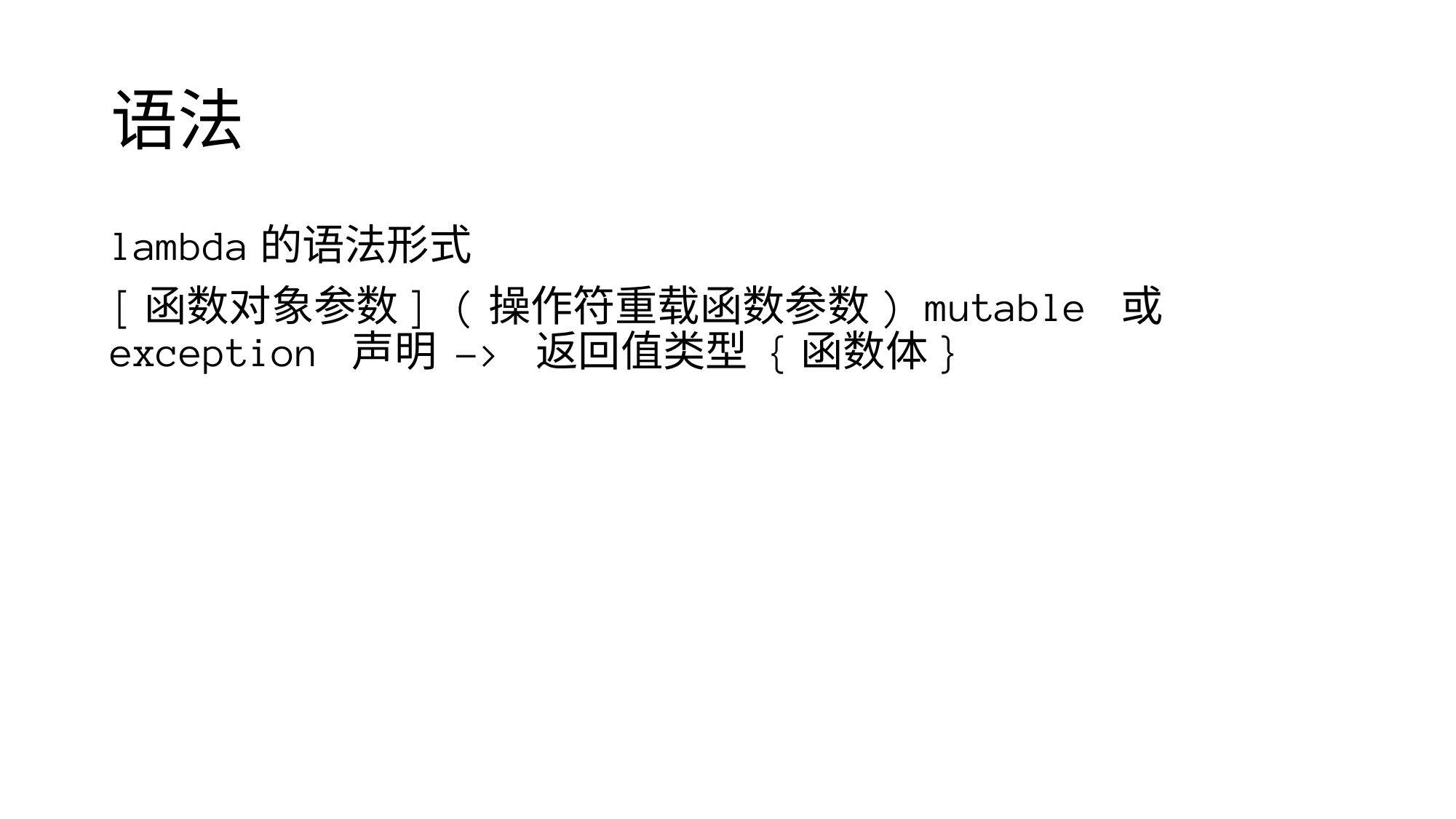

# 语法
lambda的语法形式
[函数对象参数] (操作符重载函数参数) mutable 或 exception 声明 -> 返回值类型 {函数体}